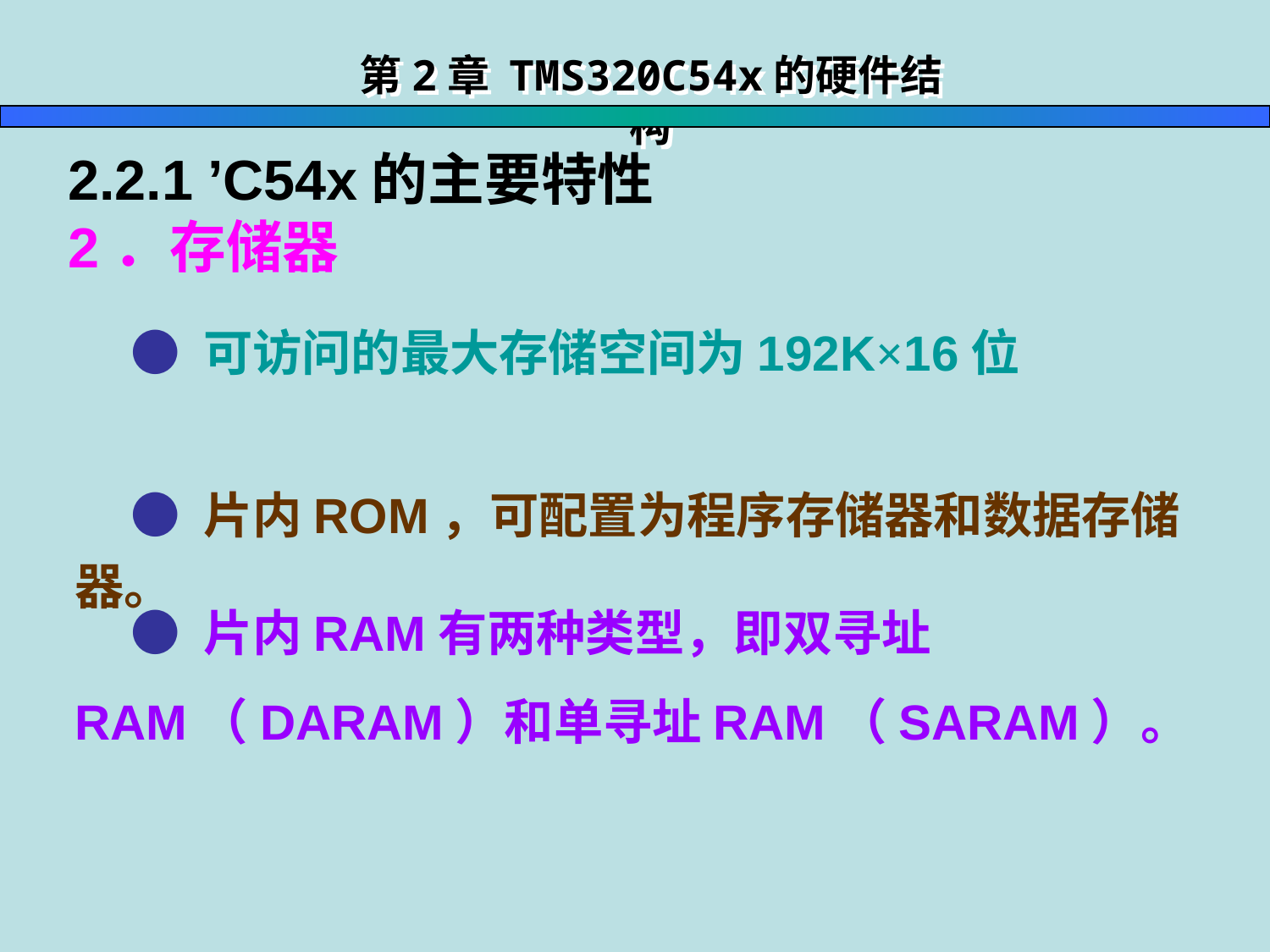

第2章 TMS320C54x的硬件结构

 2.2.1 ’C54x的主要特性
 2．存储器
     ● 可访问的最大存储空间为192K×16位
     ● 片内ROM，可配置为程序存储器和数据存储器。
     ● 片内RAM有两种类型，即双寻址RAM（DARAM）和单寻址RAM（SARAM）。
16